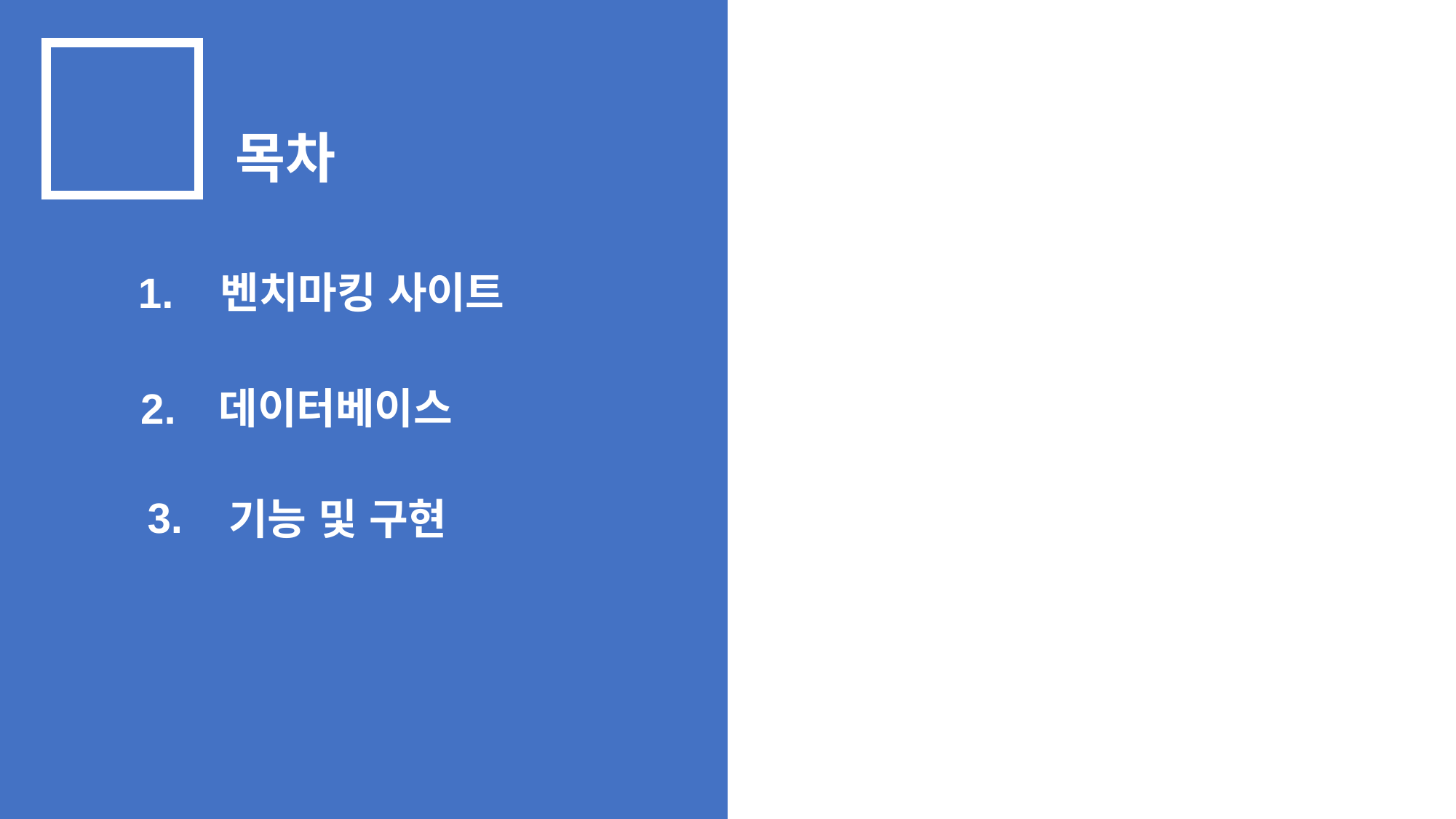

목차
1.
벤치마킹 사이트
2.
데이터베이스
3.
기능 및 구현